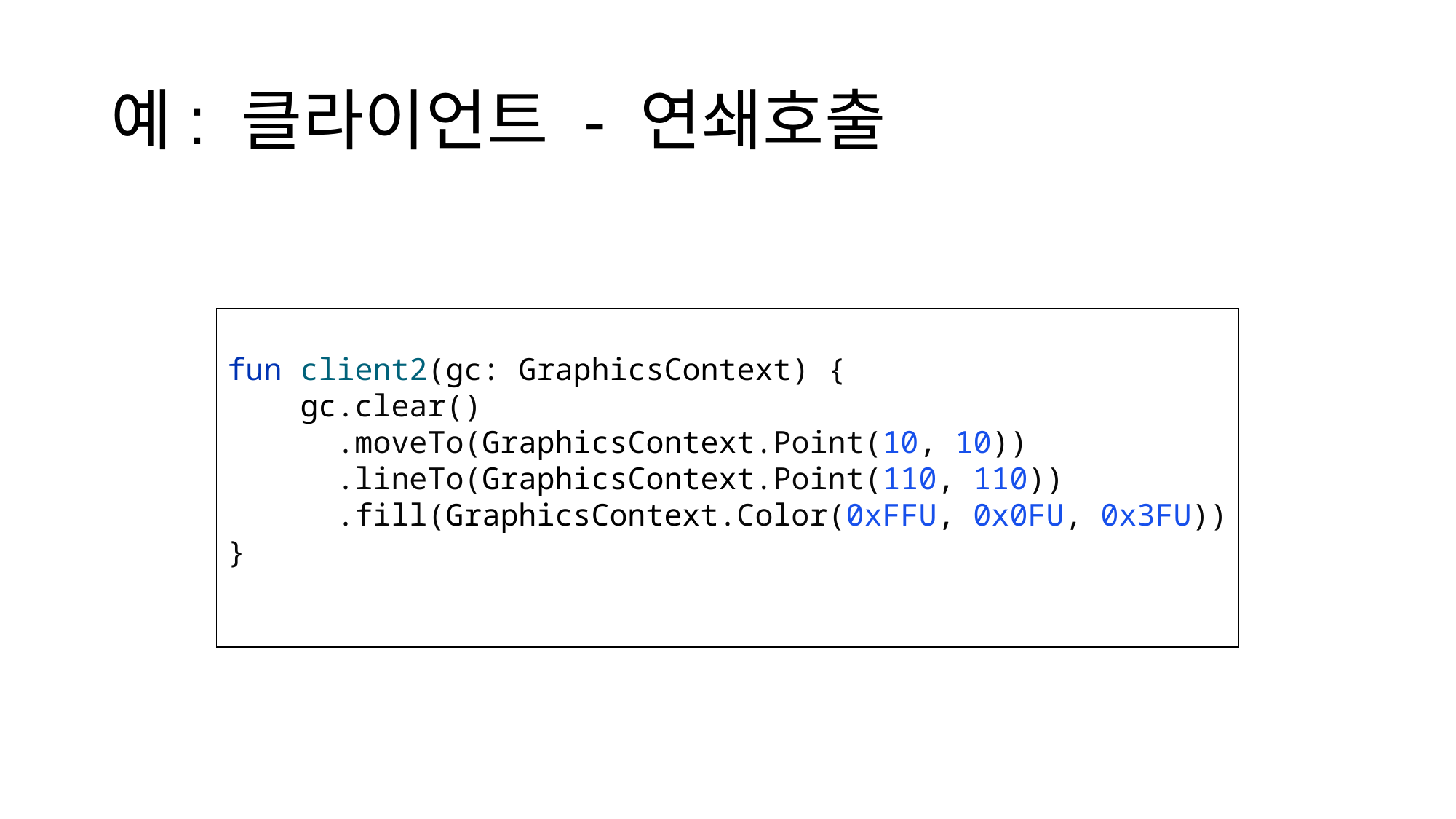

# 예: 클라이언트 - 연쇄호출

fun client2(gc: GraphicsContext) {
    gc.clear()
      .moveTo(GraphicsContext.Point(10, 10))
      .lineTo(GraphicsContext.Point(110, 110))
      .fill(GraphicsContext.Color(0xFFU, 0x0FU, 0x3FU))
}